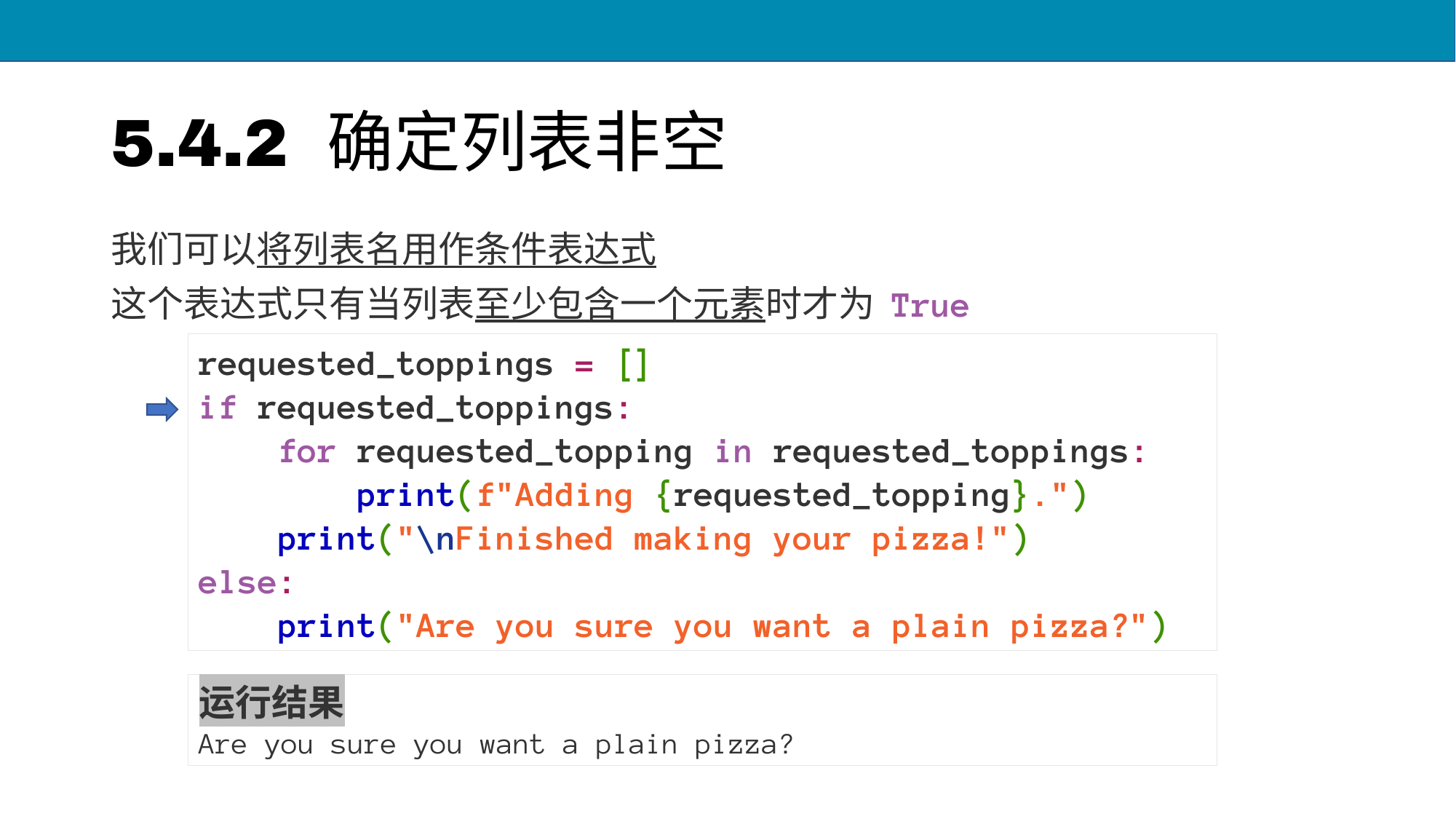

# 5.4.2 确定列表非空
我们可以将列表名用作条件表达式
这个表达式只有当列表至少包含一个元素时才为 True

requested_toppings = []
if requested_toppings:
    for requested_topping in requested_toppings:
        print(f"Adding {requested_topping}.")
    print("\nFinished making your pizza!")
else:
    print("Are you sure you want a plain pizza?")

运行结果
Are you sure you want a plain pizza?